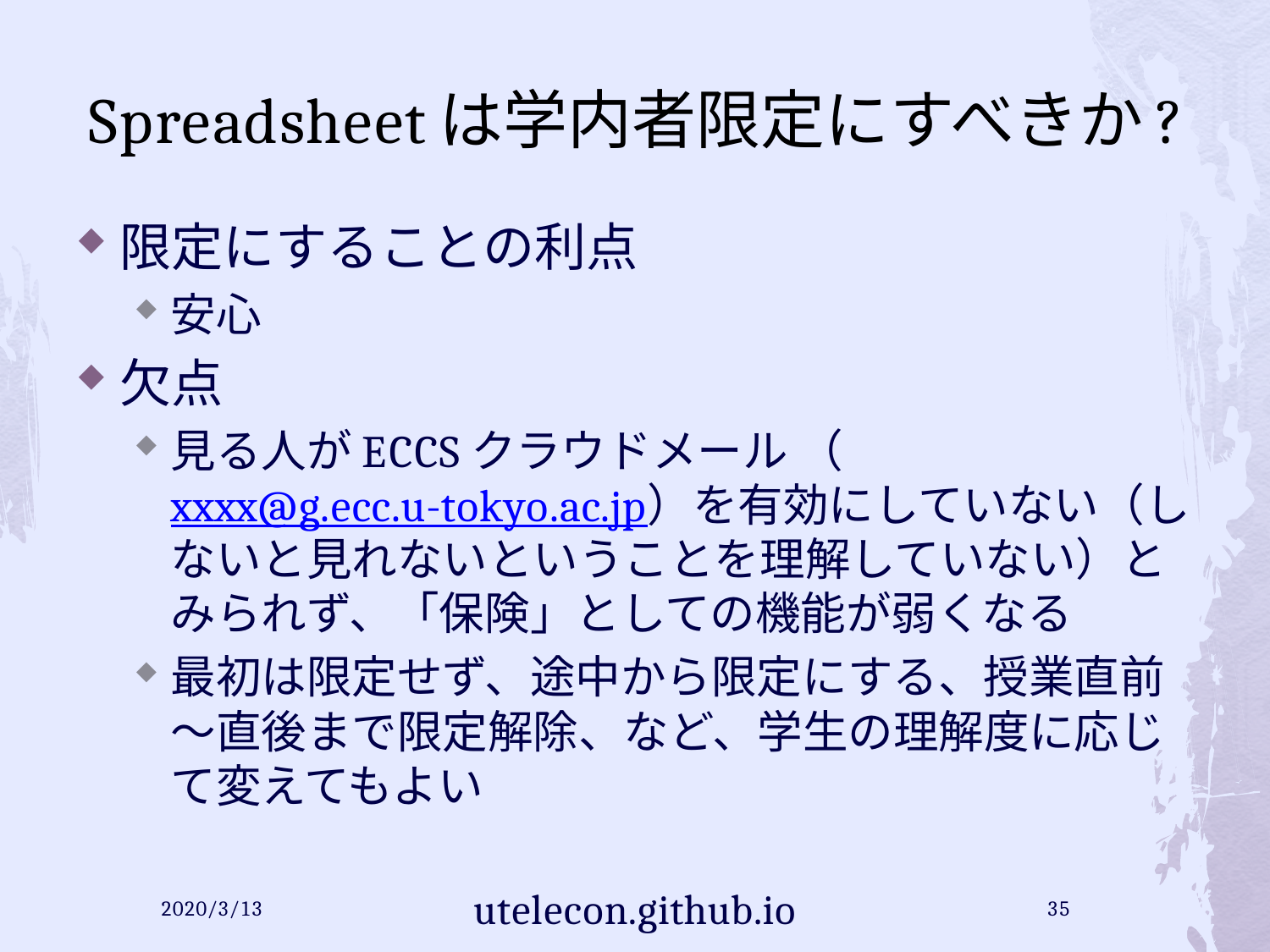

# Spreadsheetは学内者限定にすべきか?
限定にすることの利点
安心
欠点
見る人がECCSクラウドメール （xxxx@g.ecc.u-tokyo.ac.jp）を有効にしていない（しないと見れないということを理解していない）とみられず、「保険」としての機能が弱くなる
最初は限定せず、途中から限定にする、授業直前～直後まで限定解除、など、学生の理解度に応じて変えてもよい
2020/3/13
utelecon.github.io
35